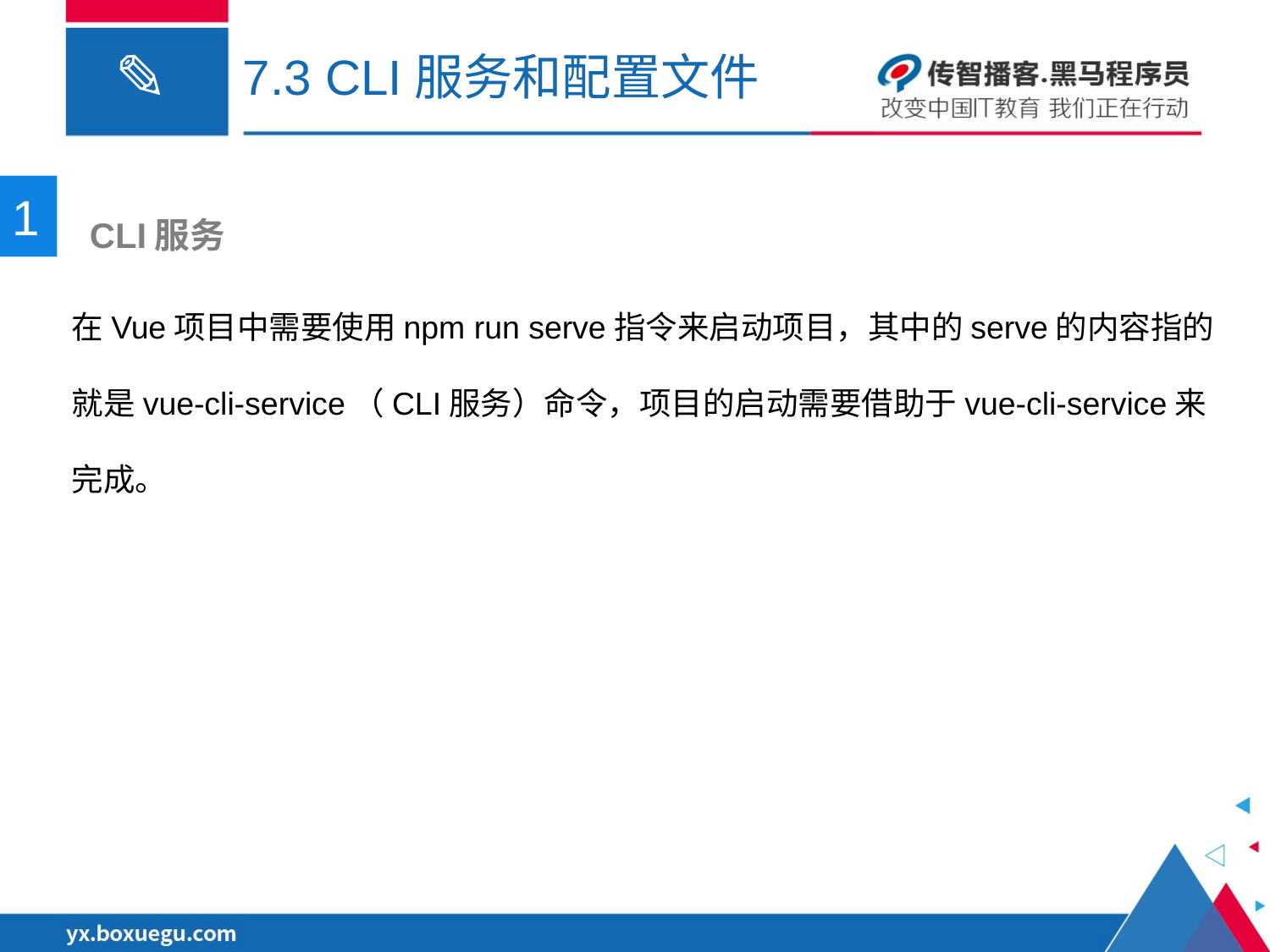

# 7.3 CLI服务和配置文件

1
  CLI服务
在Vue项目中需要使用npm run serve指令来启动项目，其中的serve的内容指的就是vue-cli-service（CLI服务）命令，项目的启动需要借助于vue-cli-service来完成。